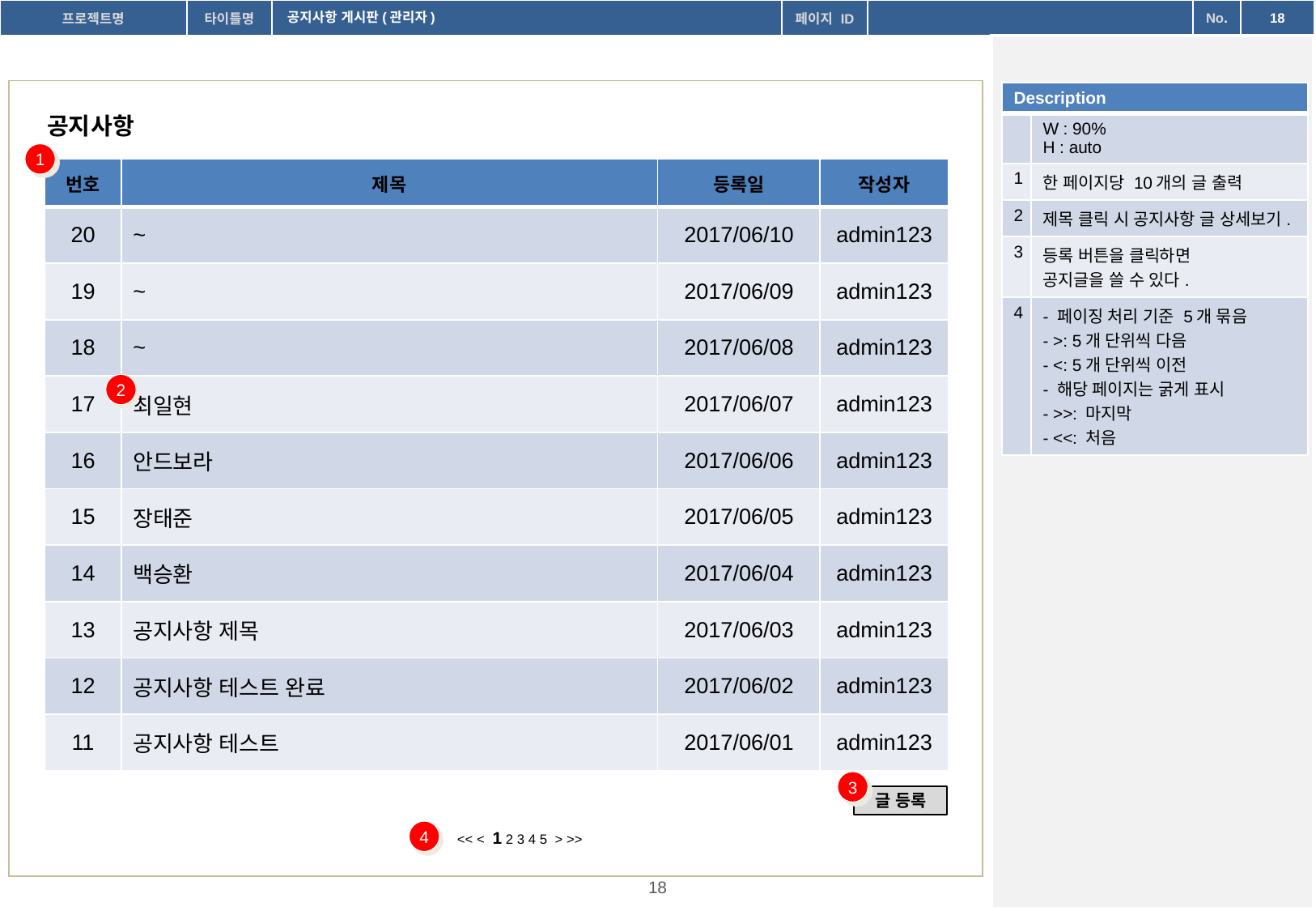

공지사항 게시판(관리자)

| Description |  |
| --- | --- |
|  | W : 90% H : auto |
| 1 | 한 페이지당 10개의 글 출력 |
| 2 | 제목 클릭 시 공지사항 글 상세보기. |
| 3 | 등록 버튼을 클릭하면 공지글을 쓸 수 있다. |
| 4 | - 페이징 처리 기준 5개 묶음 - >: 5개 단위씩 다음 - <: 5개 단위씩 이전 - 해당 페이지는 굵게 표시 - >>: 마지막 - <<: 처음 |
공지사항
1
| 번호 | 제목 | 등록일 | 작성자 |
| --- | --- | --- | --- |
| 20 | ~ | 2017/06/10 | admin123 |
| 19 | ~ | 2017/06/09 | admin123 |
| 18 | ~ | 2017/06/08 | admin123 |
| 17 | 최일현 | 2017/06/07 | admin123 |
| 16 | 안드보라 | 2017/06/06 | admin123 |
| 15 | 장태준 | 2017/06/05 | admin123 |
| 14 | 백승환 | 2017/06/04 | admin123 |
| 13 | 공지사항 제목 | 2017/06/03 | admin123 |
| 12 | 공지사항 테스트 완료 | 2017/06/02 | admin123 |
| 11 | 공지사항 테스트 | 2017/06/01 | admin123 |
2
3
글 등록
4
<< <  1 2 3 4 5  > >>